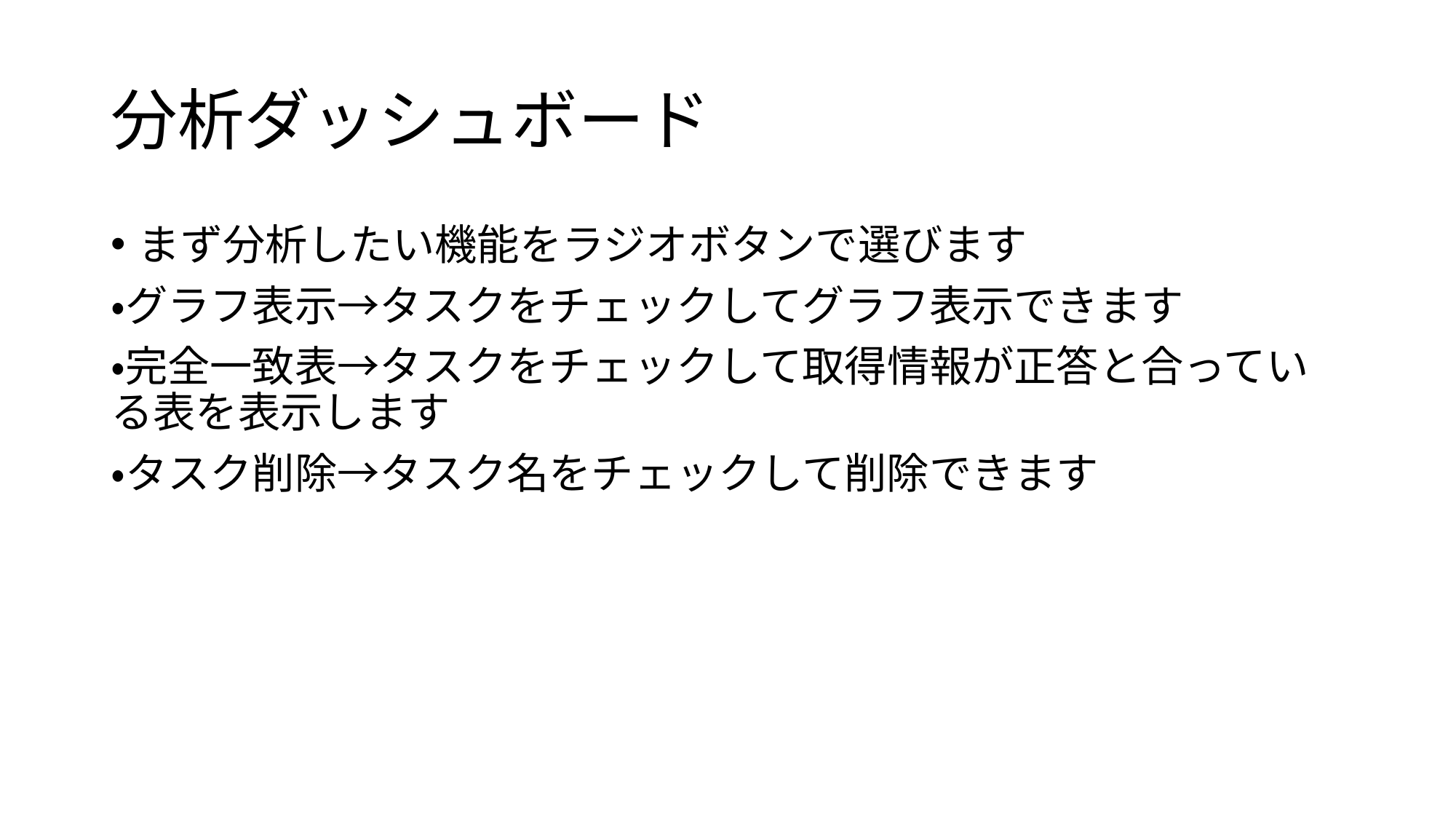

# 分析ダッシュボード
まず分析したい機能をラジオボタンで選びます
・グラフ表示→タスクをチェックしてグラフ表示できます
・完全一致表→タスクをチェックして取得情報が正答と合っている表を表示します
・タスク削除→タスク名をチェックして削除できます